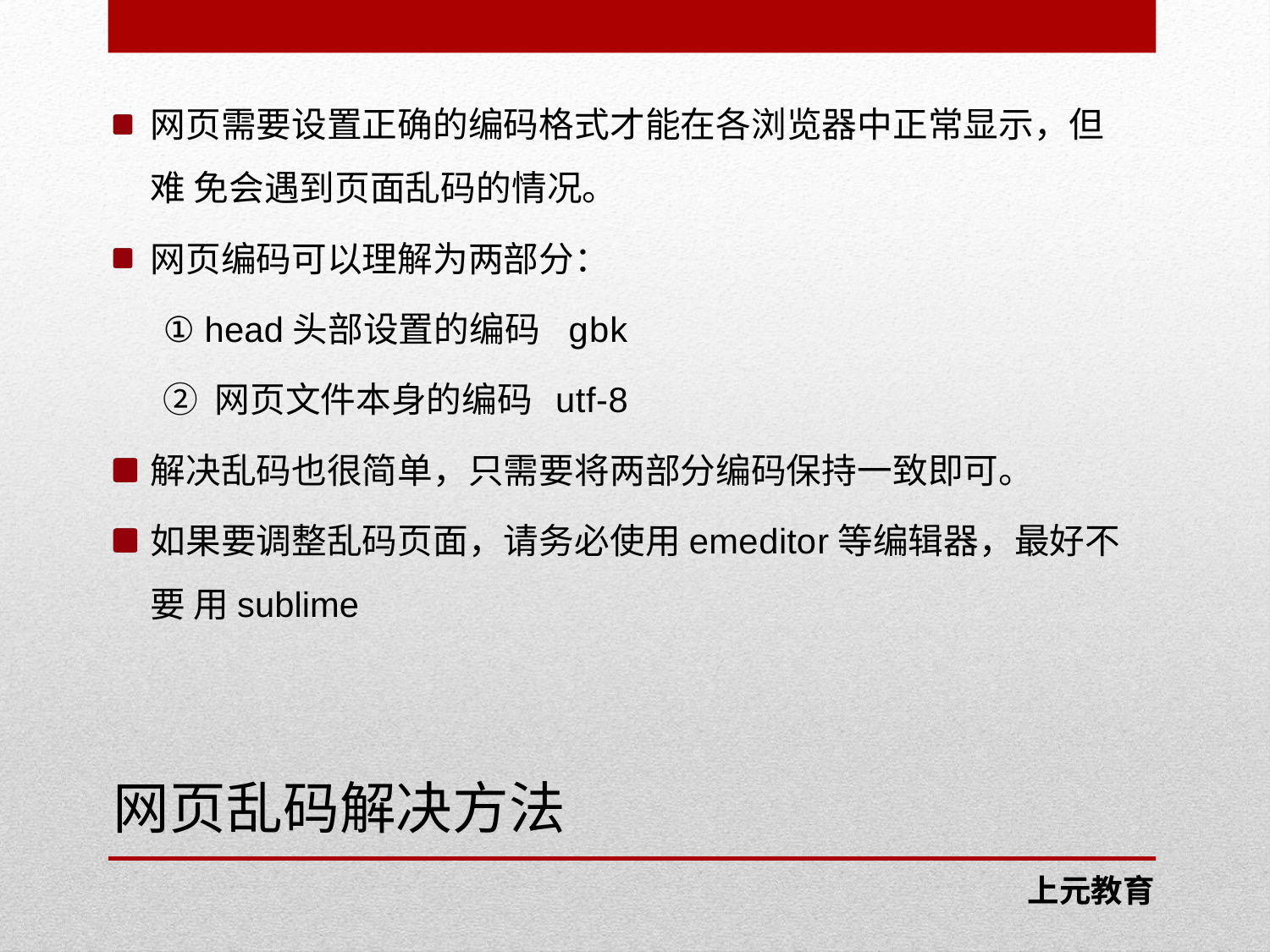

网页需要设置正确的编码格式才能在各浏览器中正常显示，但难 免会遇到页面乱码的情况。
网页编码可以理解为两部分：
① head头部设置的编码	gbk
② 网页文件本身的编码	utf-8
解决乱码也很简单，只需要将两部分编码保持一致即可。
如果要调整乱码页面，请务必使用emeditor等编辑器，最好不要 用sublime

网页乱码解决方法
             上元教育